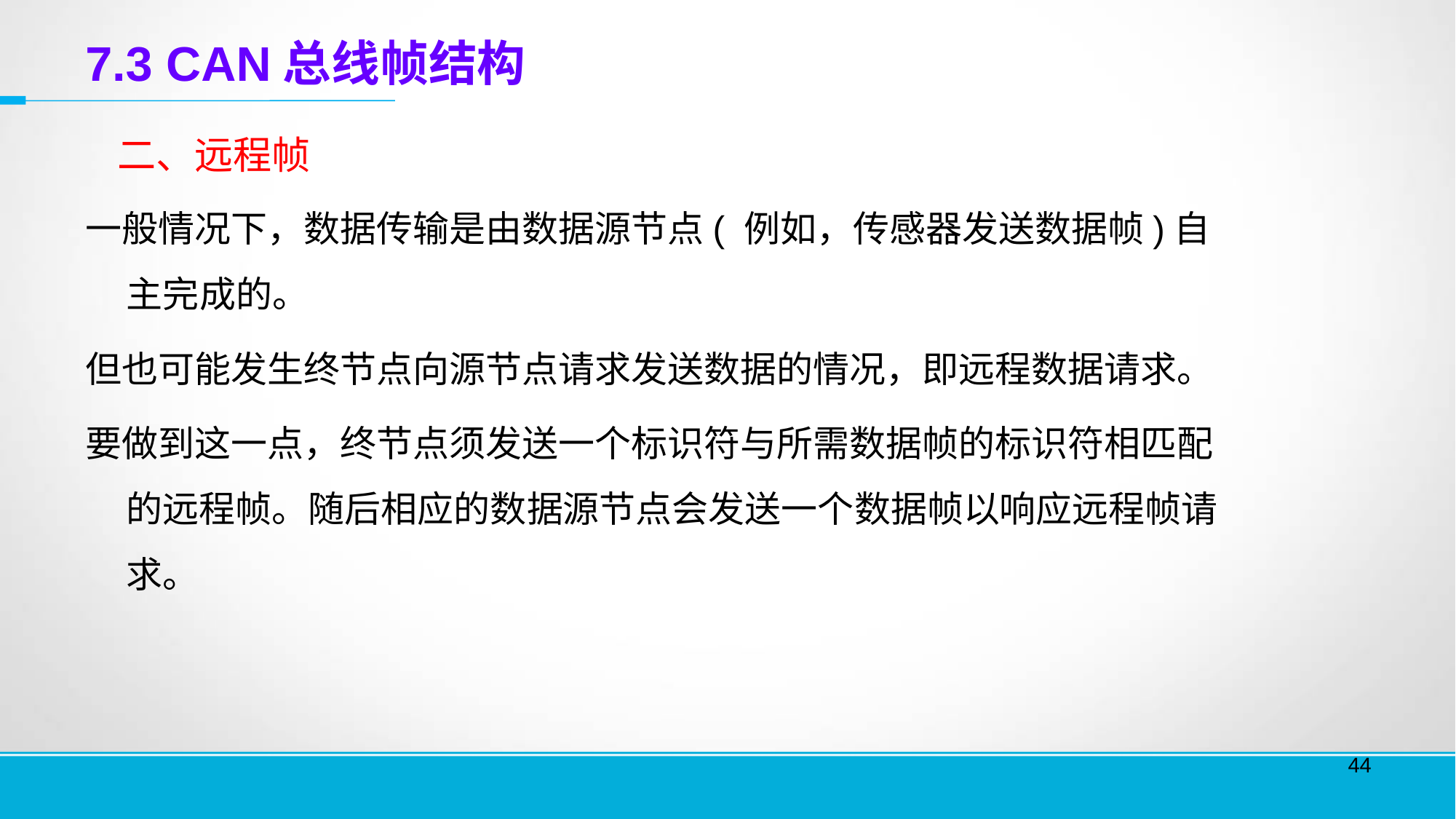

7.3 CAN总线帧结构

一般情况下，数据传输是由数据源节点( 例如，传感器发送数据帧)自主完成的。
但也可能发生终节点向源节点请求发送数据的情况，即远程数据请求。
要做到这一点，终节点须发送一个标识符与所需数据帧的标识符相匹配的远程帧。随后相应的数据源节点会发送一个数据帧以响应远程帧请求。
二、远程帧
44